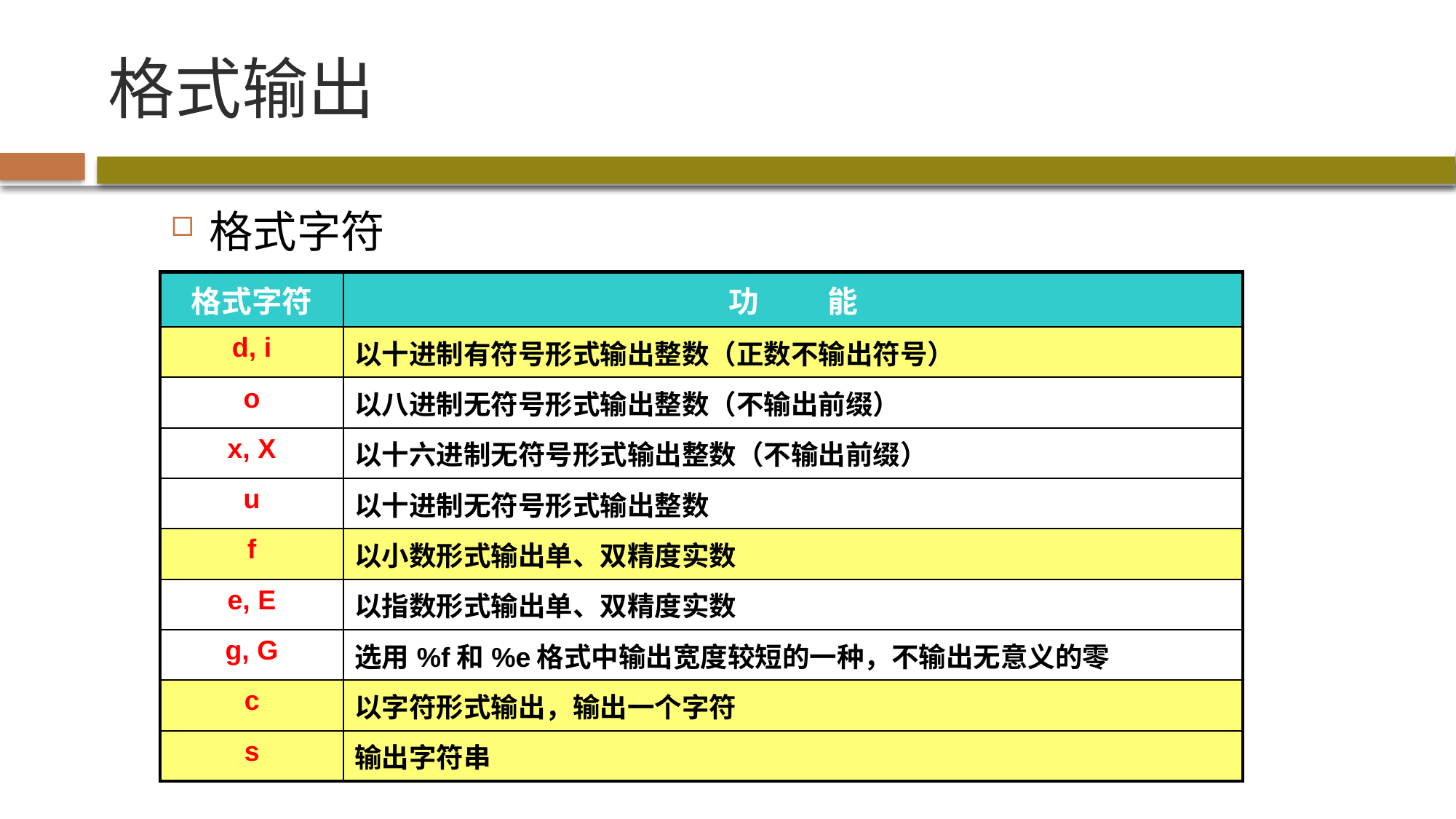

# 格式输出
格式字符
| 格式字符 | 功 能 |
| --- | --- |
| d, i | 以十进制有符号形式输出整数（正数不输出符号） |
| o | 以八进制无符号形式输出整数（不输出前缀） |
| x, X | 以十六进制无符号形式输出整数（不输出前缀） |
| u | 以十进制无符号形式输出整数 |
| f | 以小数形式输出单、双精度实数 |
| e, E | 以指数形式输出单、双精度实数 |
| g, G | 选用%f和%e格式中输出宽度较短的一种，不输出无意义的零 |
| c | 以字符形式输出，输出一个字符 |
| s | 输出字符串 |